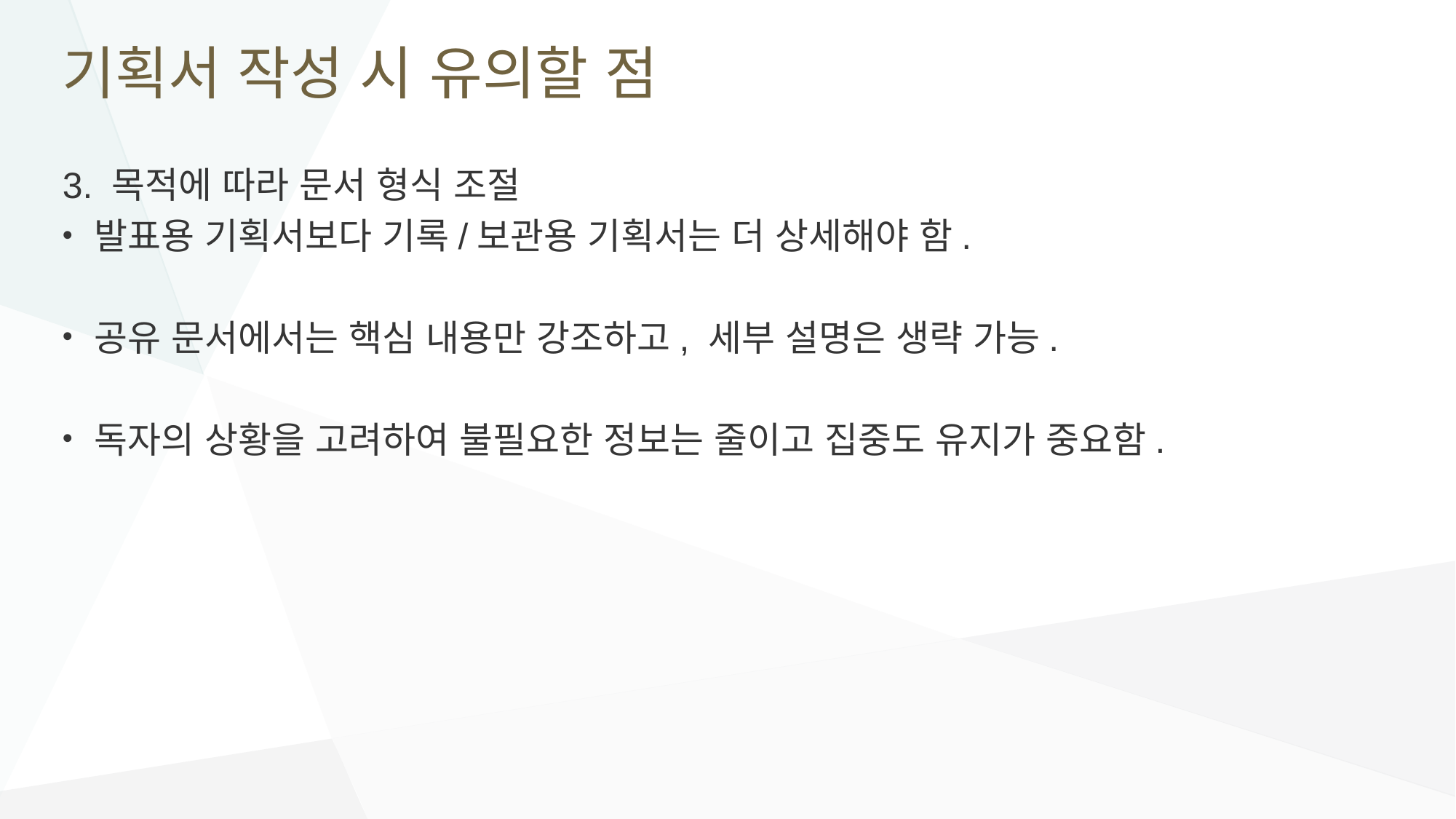

# 기획서 작성 시 유의할 점
3. 목적에 따라 문서 형식 조절
발표용 기획서보다 기록/보관용 기획서는 더 상세해야 함.

공유 문서에서는 핵심 내용만 강조하고, 세부 설명은 생략 가능.

독자의 상황을 고려하여 불필요한 정보는 줄이고 집중도 유지가 중요함.